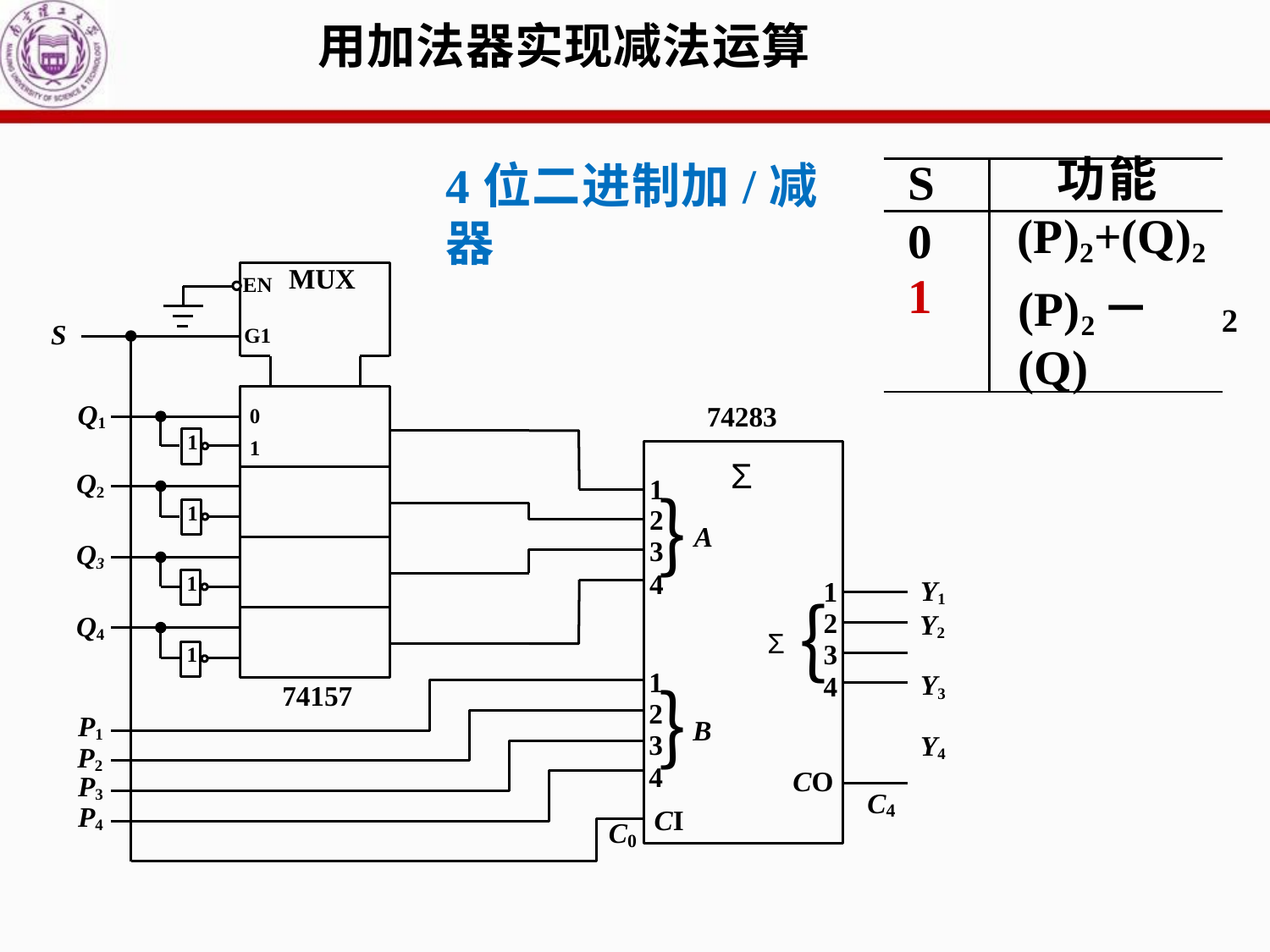

# 用加法器实现减法运算
4位二进制加/减器
| S | 功能 |
| --- | --- |
| 0 1 | (P)2+(Q)2 (P)2－(Q) |
MUX

EN

2

S
G1

Q1
74283
0
1

1

Σ
Q2

1
2
3
4

︷
1

A

Q3

1

1
2
3
4
Y1
Y2  Y3  Y4

︷

Q4

Σ

1

1
2
3
4
CI
74157

︷
P1

B
P2

CO
P3

C

P4
4
C

0